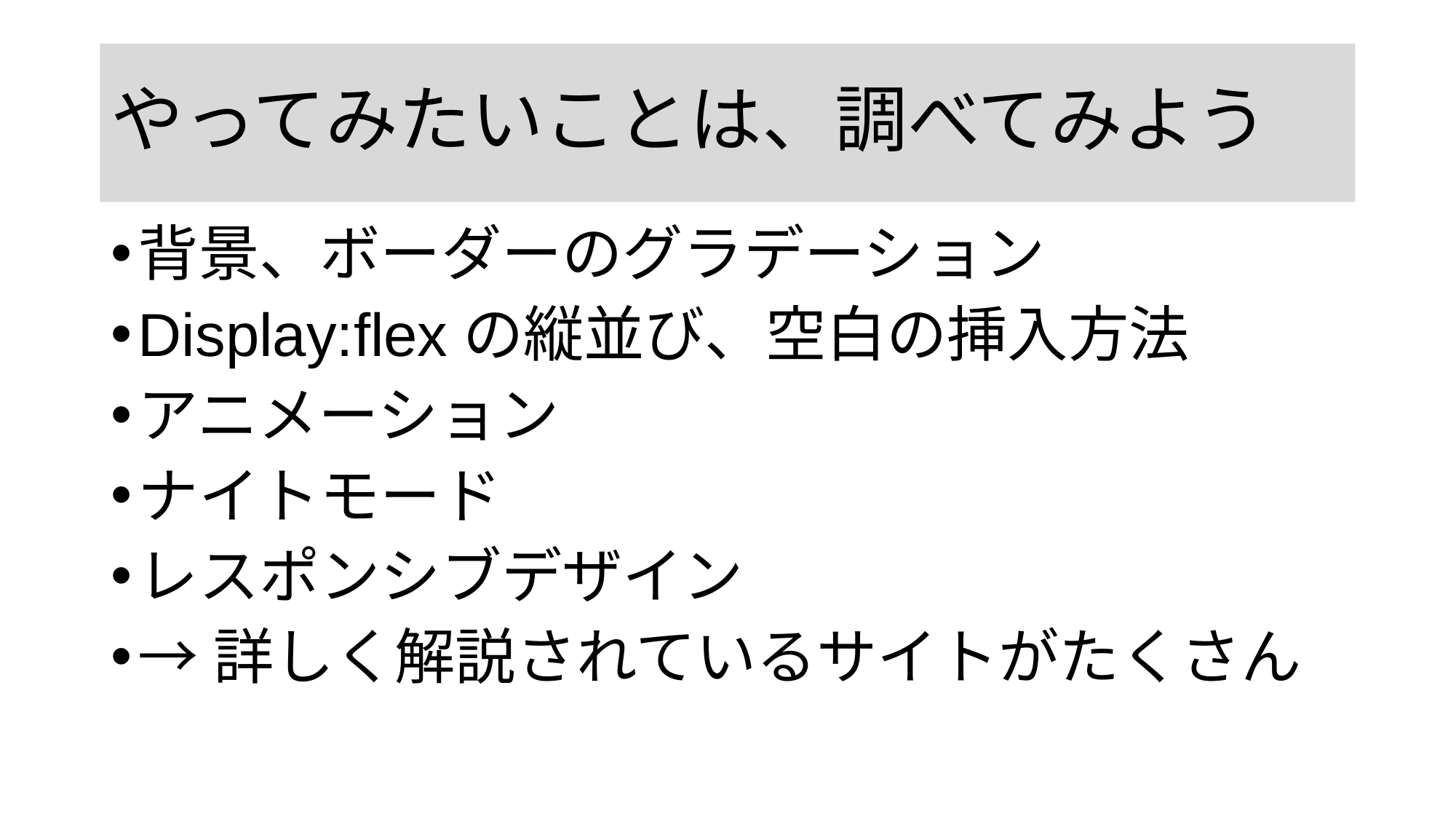

# やってみたいことは、調べてみよう
背景、ボーダーのグラデーション
Display:flexの縦並び、空白の挿入方法
アニメーション
ナイトモード
レスポンシブデザイン
→詳しく解説されているサイトがたくさん